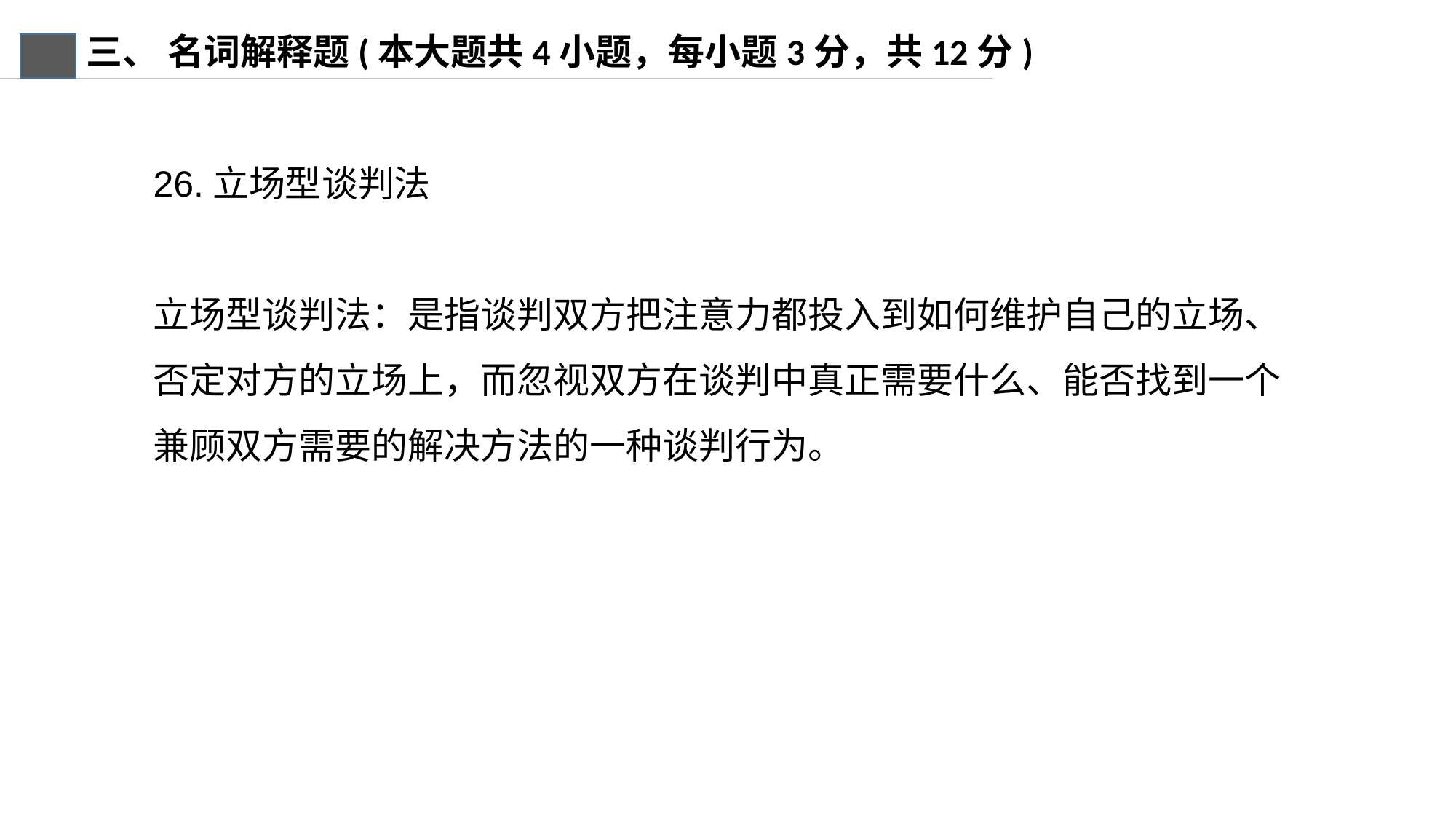

三、 名词解释题(本大题共4小题，每小题3分，共12分)

26.立场型谈判法

立场型谈判法：是指谈判双方把注意力都投入到如何维护自己的立场、否定对方的立场上，而忽视双方在谈判中真正需要什么、能否找到一个兼顾双方需要的解决方法的一种谈判行为。